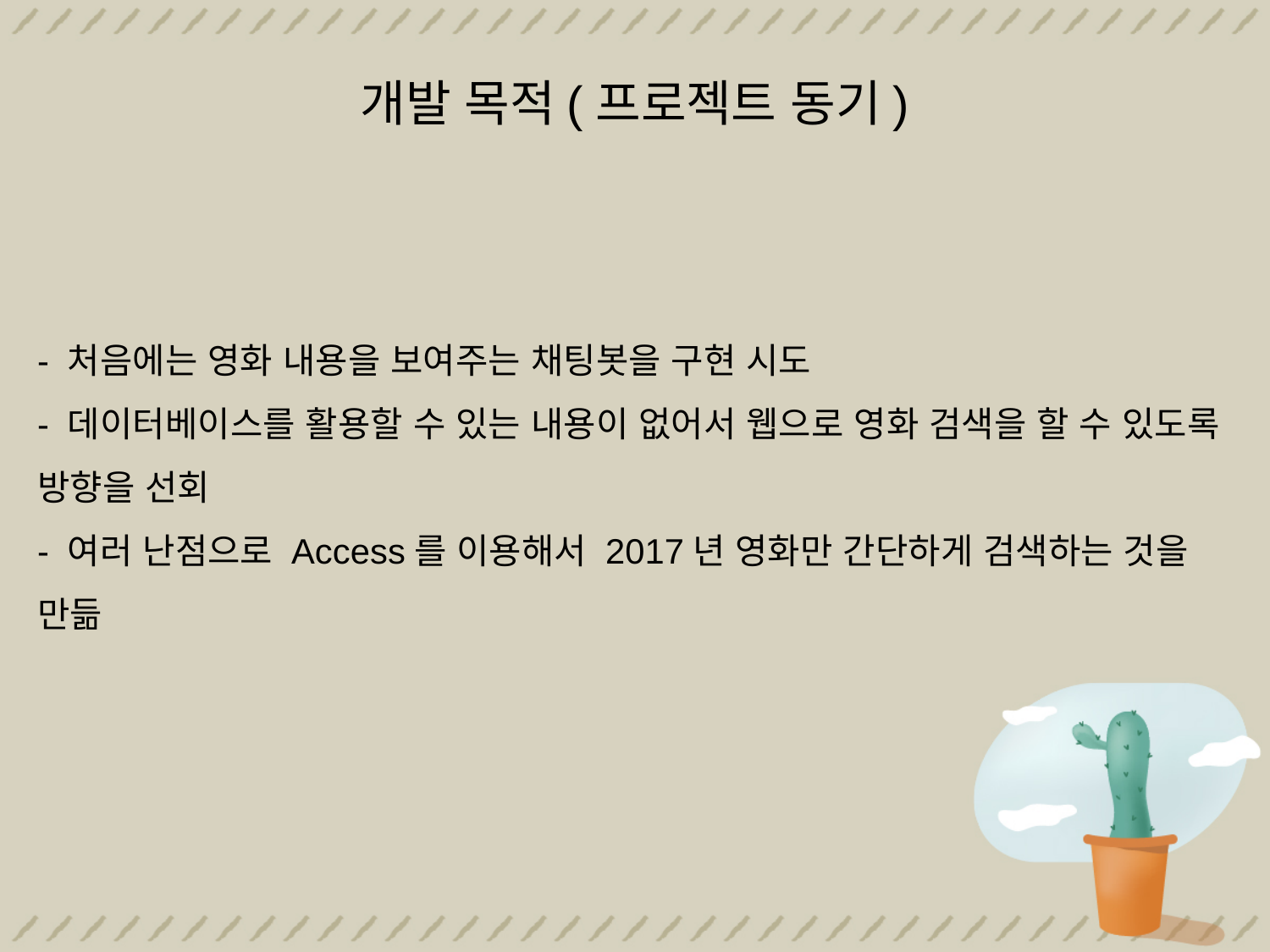

개발 목적(프로젝트 동기)
- 처음에는 영화 내용을 보여주는 채팅봇을 구현 시도
- 데이터베이스를 활용할 수 있는 내용이 없어서 웹으로 영화 검색을 할 수 있도록 방향을 선회
- 여러 난점으로 Access를 이용해서 2017년 영화만 간단하게 검색하는 것을 만듦